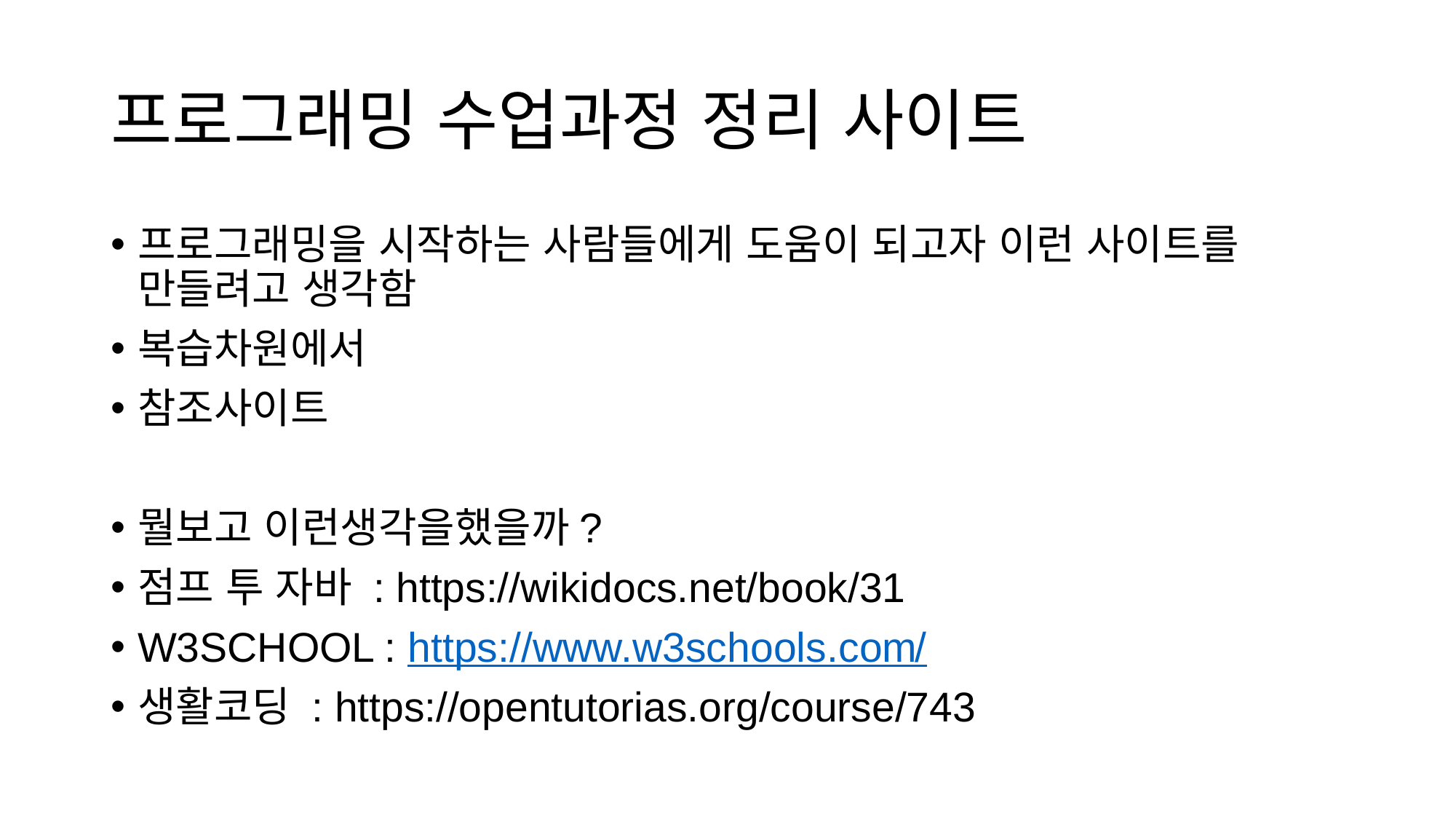

# 프로그래밍 수업과정 정리 사이트
프로그래밍을 시작하는 사람들에게 도움이 되고자 이런 사이트를 만들려고 생각함
복습차원에서
참조사이트

뭘보고 이런생각을했을까?
점프 투 자바 : https://wikidocs.net/book/31
W3SCHOOL : https://www.w3schools.com/
생활코딩 : https://opentutorias.org/course/743